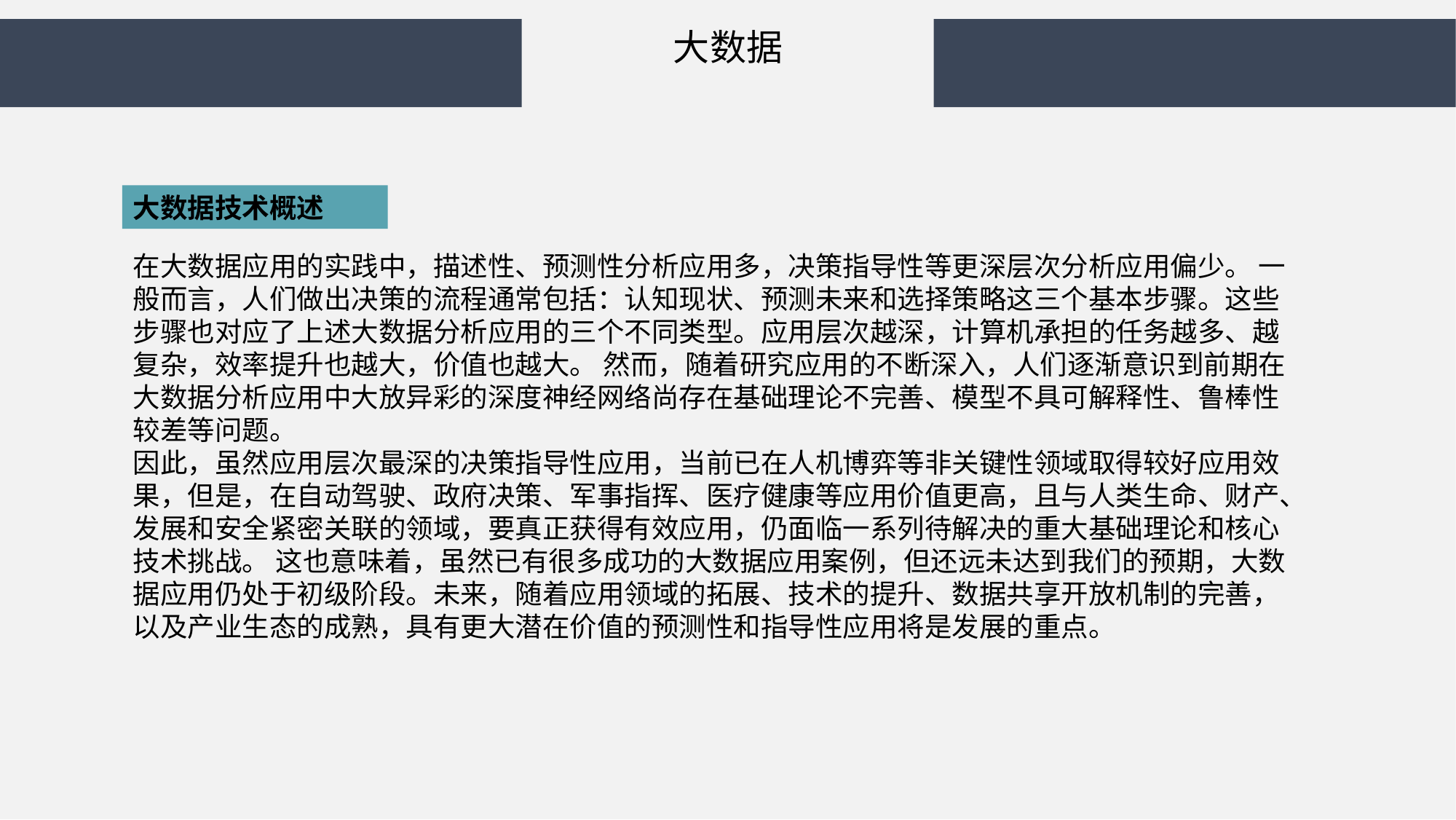

大数据
大数据技术概述
在大数据应用的实践中，描述性、预测性分析应用多，决策指导性等更深层次分析应用偏少。 一般而言，人们做出决策的流程通常包括：认知现状、预测未来和选择策略这三个基本步骤。这些步骤也对应了上述大数据分析应用的三个不同类型。应用层次越深，计算机承担的任务越多、越复杂，效率提升也越大，价值也越大。 然而，随着研究应用的不断深入，人们逐渐意识到前期在大数据分析应用中大放异彩的深度神经网络尚存在基础理论不完善、模型不具可解释性、鲁棒性较差等问题。
因此，虽然应用层次最深的决策指导性应用，当前已在人机博弈等非关键性领域取得较好应用效果，但是，在自动驾驶、政府决策、军事指挥、医疗健康等应用价值更高，且与人类生命、财产、发展和安全紧密关联的领域，要真正获得有效应用，仍面临一系列待解决的重大基础理论和核心技术挑战。 这也意味着，虽然已有很多成功的大数据应用案例，但还远未达到我们的预期，大数据应用仍处于初级阶段。未来，随着应用领域的拓展、技术的提升、数据共享开放机制的完善，以及产业生态的成熟，具有更大潜在价值的预测性和指导性应用将是发展的重点。